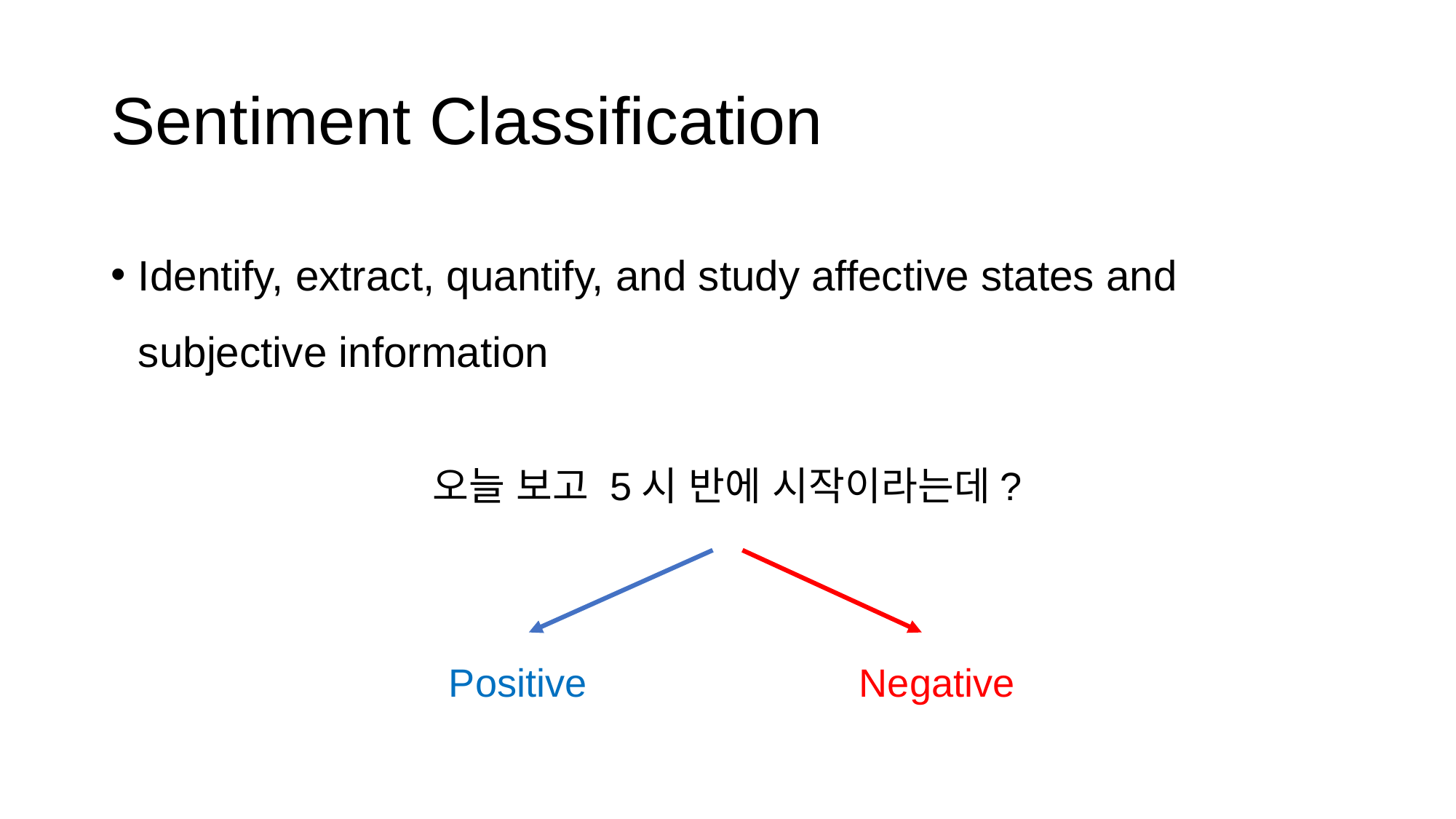

# Sentiment Classification
Identify, extract, quantify, and study affective states and subjective information
오늘 보고 5시 반에 시작이라는데?
Positive
Negative